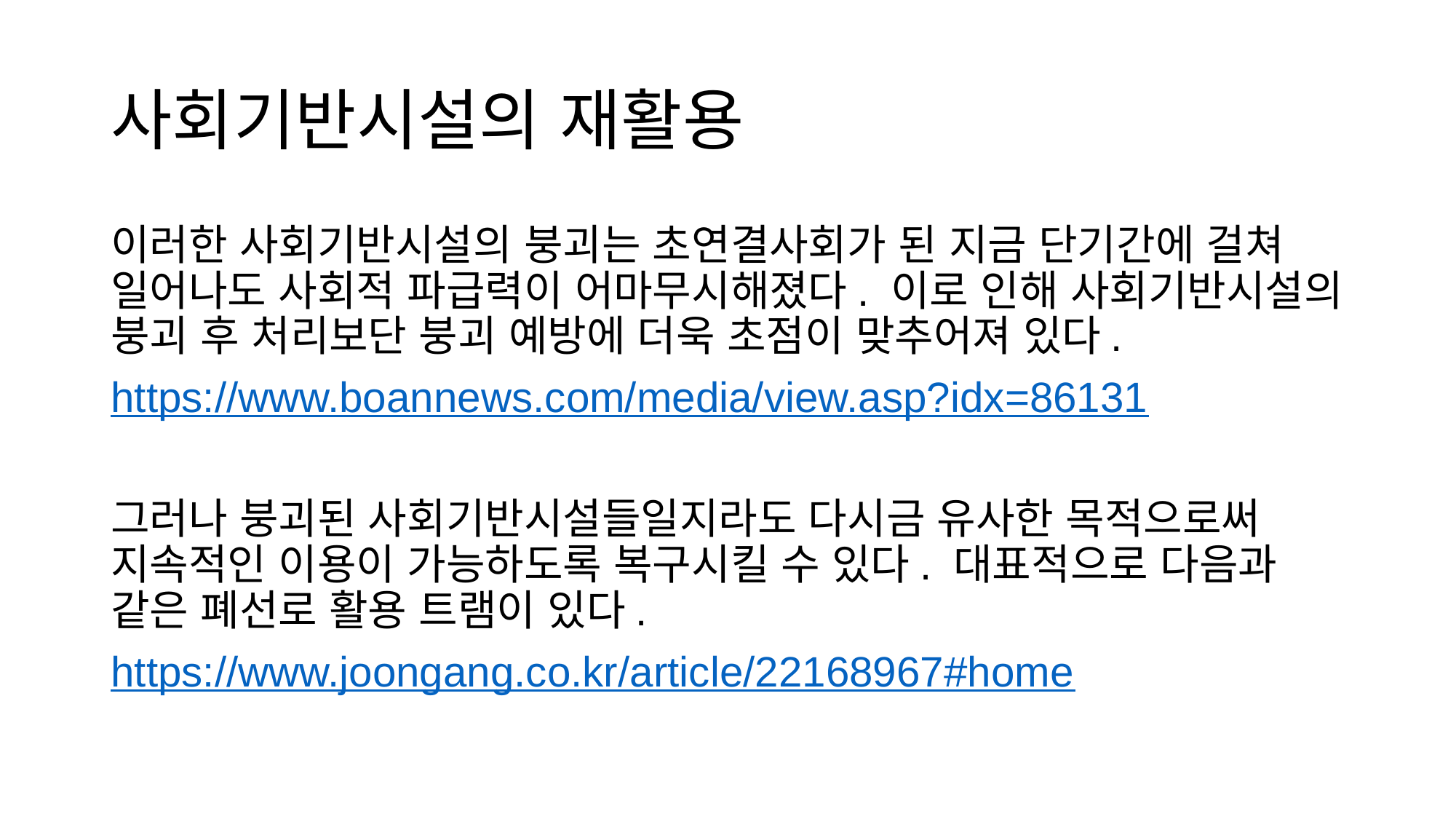

# 사회기반시설의 재활용
이러한 사회기반시설의 붕괴는 초연결사회가 된 지금 단기간에 걸쳐 일어나도 사회적 파급력이 어마무시해졌다. 이로 인해 사회기반시설의 붕괴 후 처리보단 붕괴 예방에 더욱 초점이 맞추어져 있다.
https://www.boannews.com/media/view.asp?idx=86131

그러나 붕괴된 사회기반시설들일지라도 다시금 유사한 목적으로써 지속적인 이용이 가능하도록 복구시킬 수 있다. 대표적으로 다음과 같은 폐선로 활용 트램이 있다.
https://www.joongang.co.kr/article/22168967#home